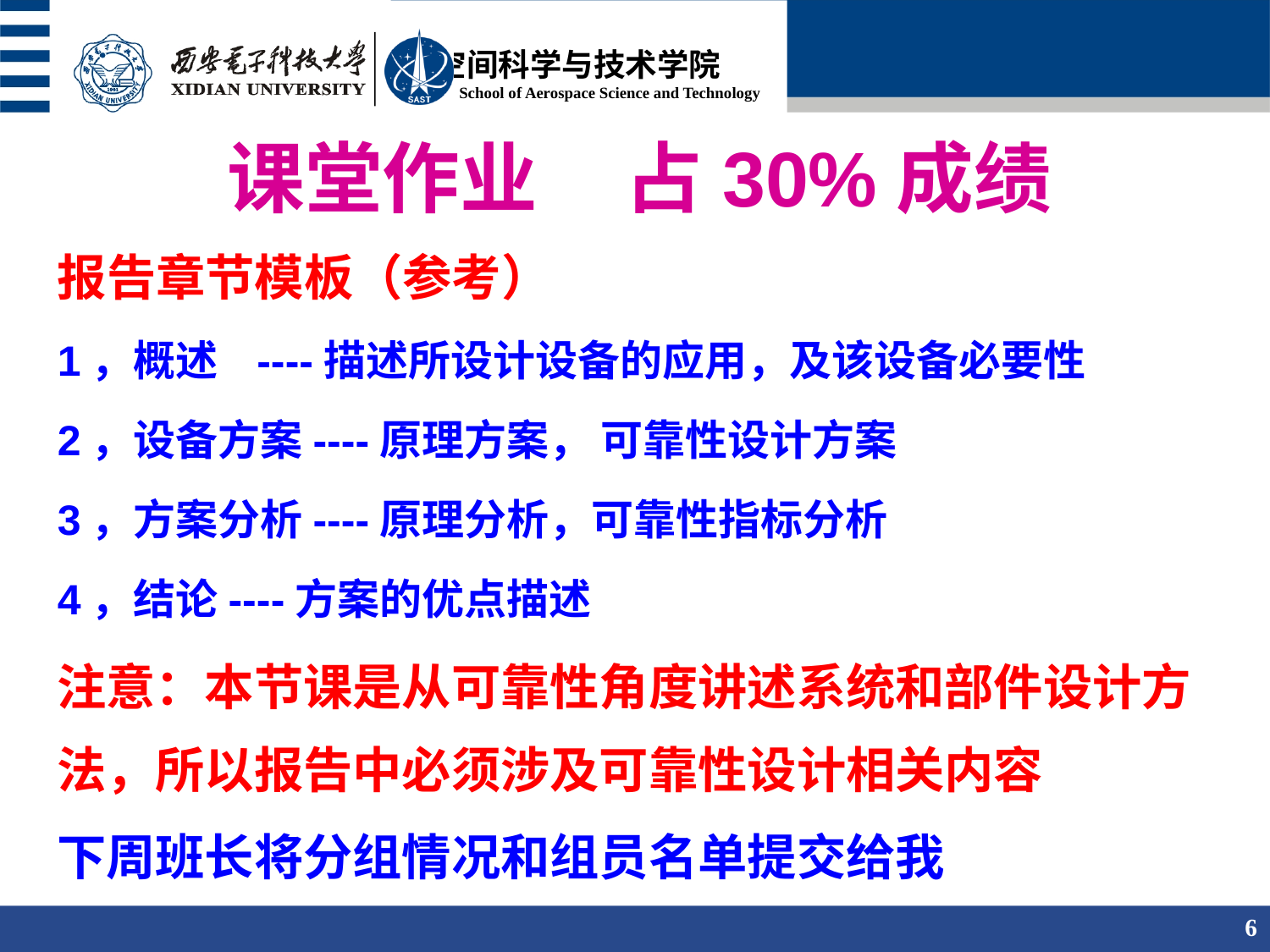

课堂作业     占30%成绩
报告章节模板（参考）
1，概述   ----描述所设计设备的应用，及该设备必要性
2，设备方案----原理方案， 可靠性设计方案
3，方案分析----原理分析，可靠性指标分析
4，结论----方案的优点描述
注意：本节课是从可靠性角度讲述系统和部件设计方法，所以报告中必须涉及可靠性设计相关内容
下周班长将分组情况和组员名单提交给我